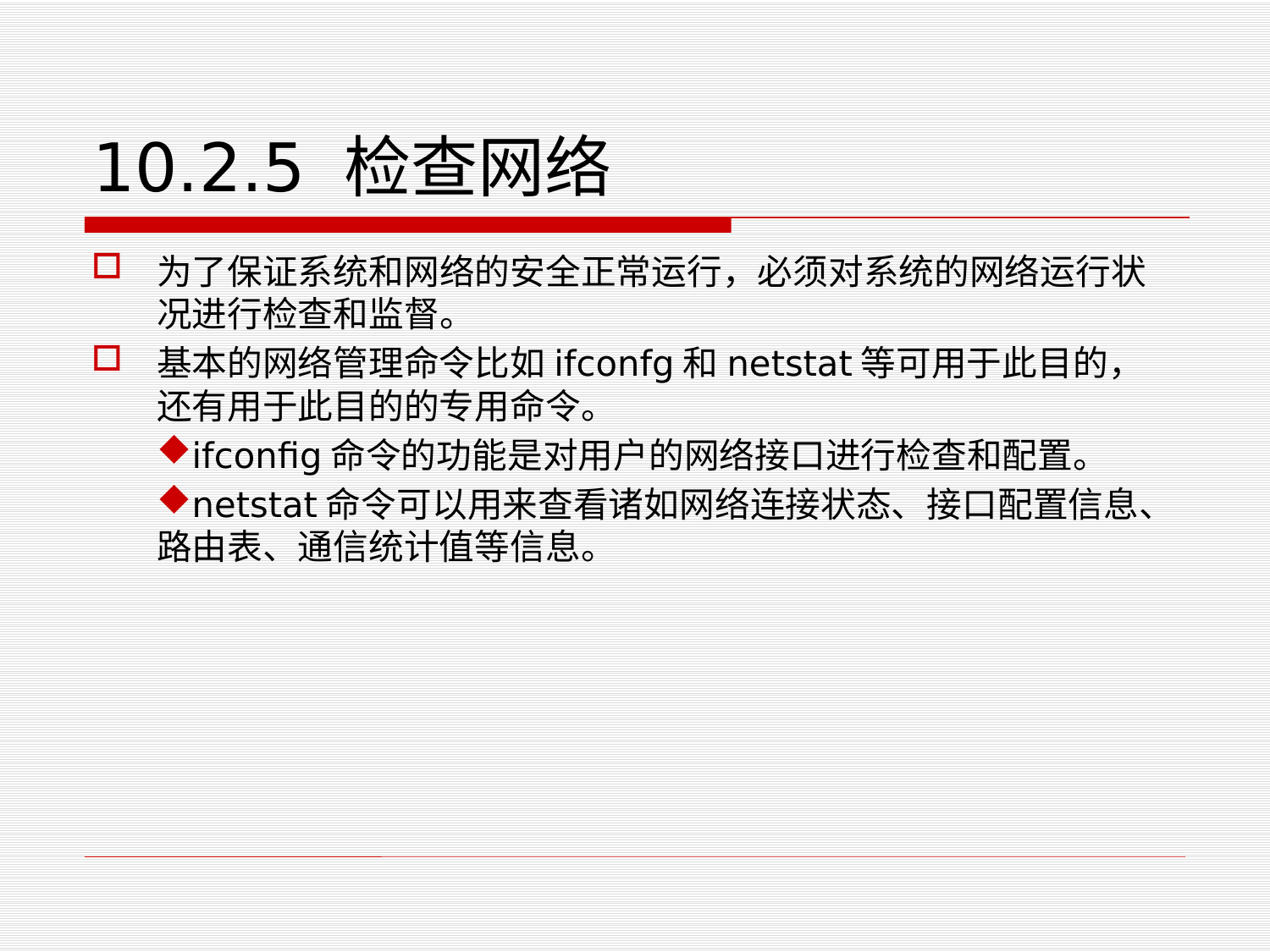

# 10.2.5 检查网络
为了保证系统和网络的安全正常运行，必须对系统的网络运行状况进行检查和监督。
基本的网络管理命令比如ifconfg和netstat等可用于此目的，还有用于此目的的专用命令。
ifconfig命令的功能是对用户的网络接口进行检查和配置。
netstat命令可以用来查看诸如网络连接状态、接口配置信息、路由表、通信统计值等信息。